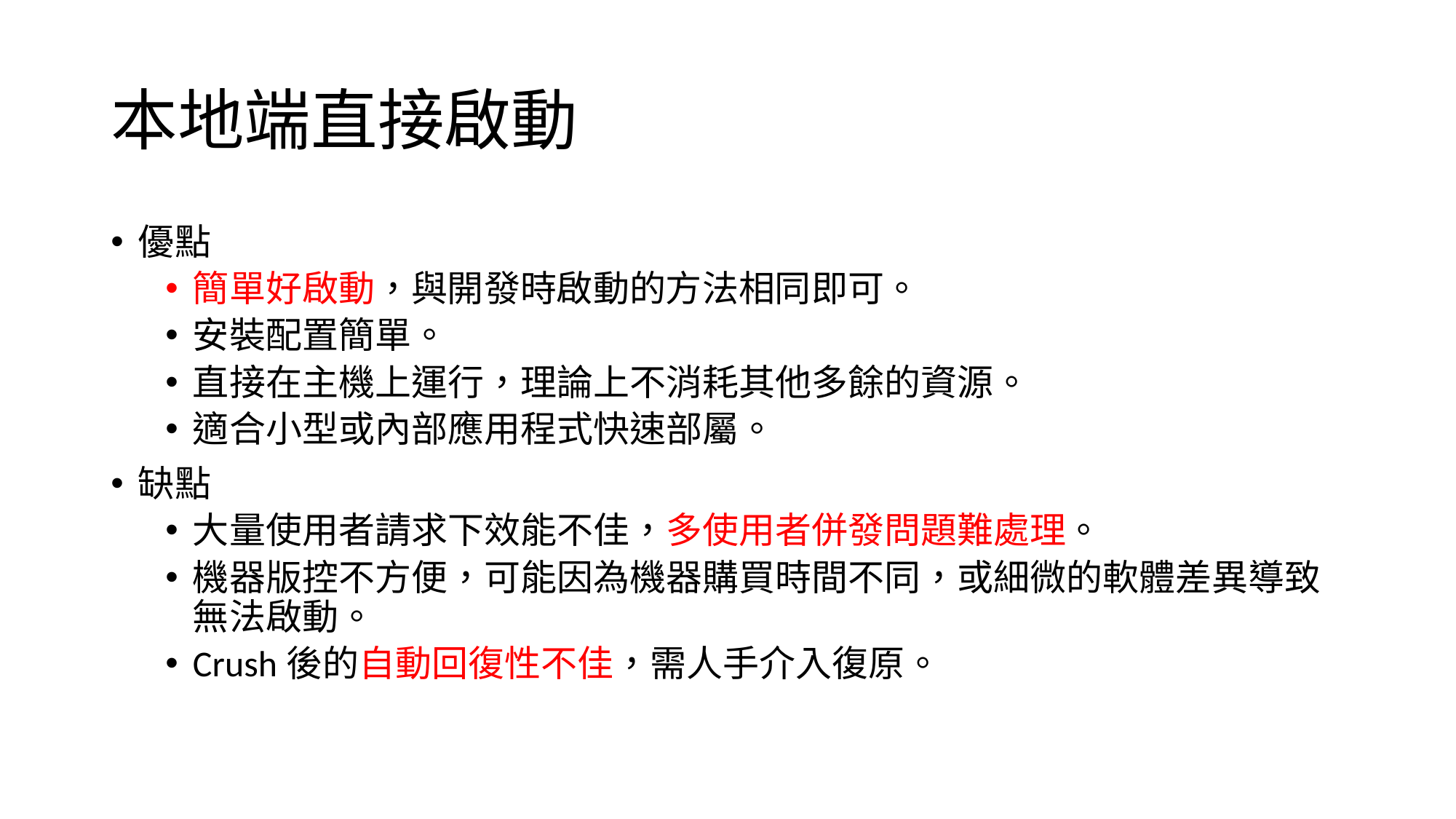

# 本地端直接啟動
優點
簡單好啟動，與開發時啟動的方法相同即可。
安裝配置簡單。
直接在主機上運行，理論上不消耗其他多餘的資源。
適合小型或內部應用程式快速部屬。
缺點
大量使用者請求下效能不佳，多使用者併發問題難處理。
機器版控不方便，可能因為機器購買時間不同，或細微的軟體差異導致無法啟動。
Crush後的自動回復性不佳，需人手介入復原。